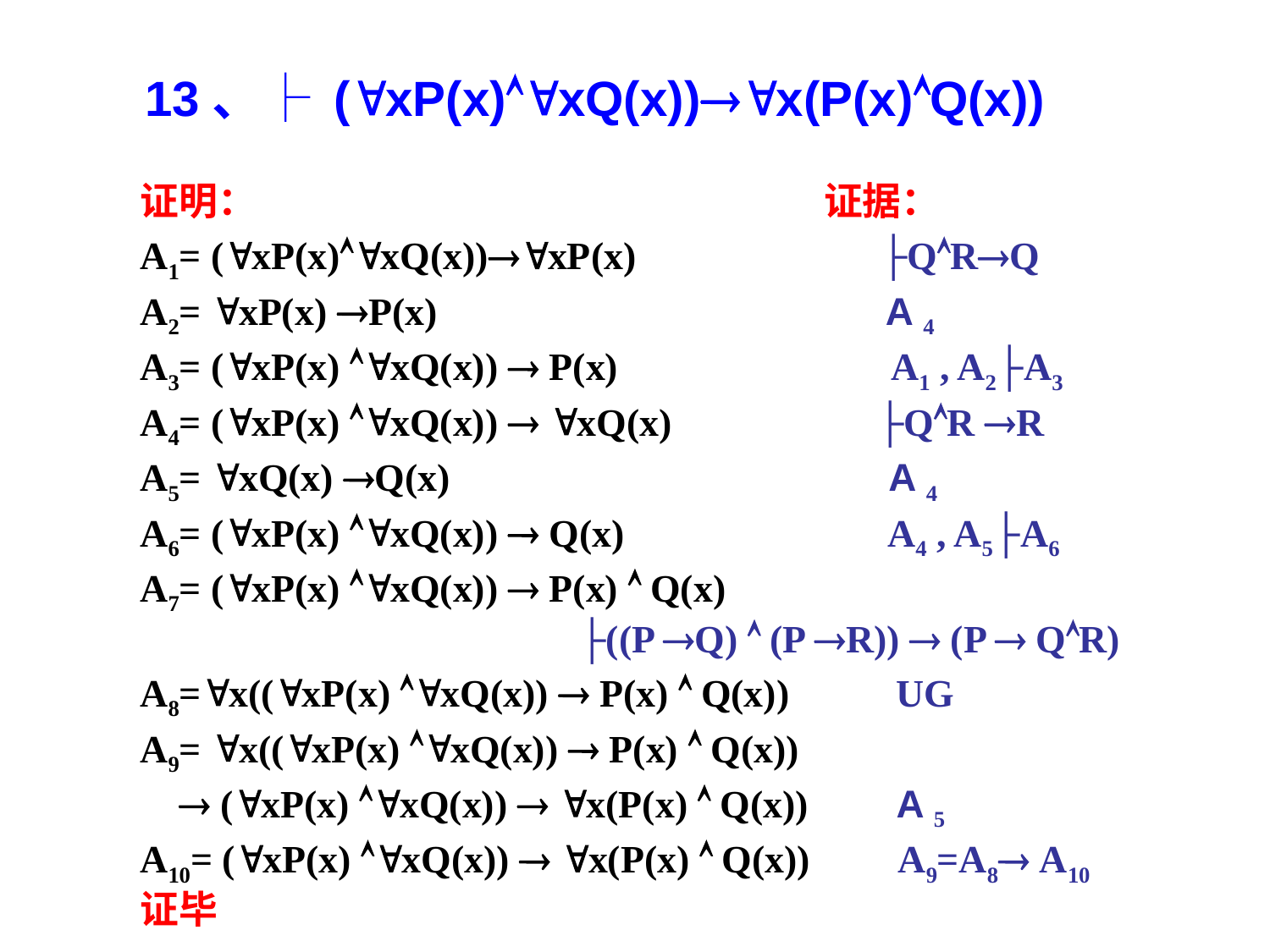

13、├ (∀xP(x)∧∀xQ(x))→∀x(P(x)∧Q(x))
证明：                                                                证据：
A1= (∀xP(x)∧∀xQ(x))→∀xP(x)                         ├Q∧R→Q
A2= ∀xP(x) →P(x)                                              A 4
A3= (∀xP(x) ∧∀xQ(x)) → P(x)                            A1 , A2├A3
A4= (∀xP(x) ∧∀xQ(x)) → ∀xQ(x)                     ├Q∧R →R
A5= ∀xQ(x) →Q(x)                                             A 4
A6= (∀xP(x) ∧∀xQ(x)) → Q(x)                           A4 , A5├A6
A7= (∀xP(x) ∧∀xQ(x)) → P(x) ∧ Q(x)
├((P →Q) ∧ (P →R)) → (P → Q∧R)
A8=∀x((∀xP(x) ∧∀xQ(x)) → P(x) ∧ Q(x))           UG
A9= ∀x((∀xP(x) ∧∀xQ(x)) → P(x) ∧ Q(x))
    → (∀xP(x) ∧∀xQ(x)) → ∀x(P(x) ∧ Q(x))         A 5
A10= (∀xP(x) ∧∀xQ(x)) → ∀x(P(x) ∧ Q(x))         A9=A8→ A10
证毕